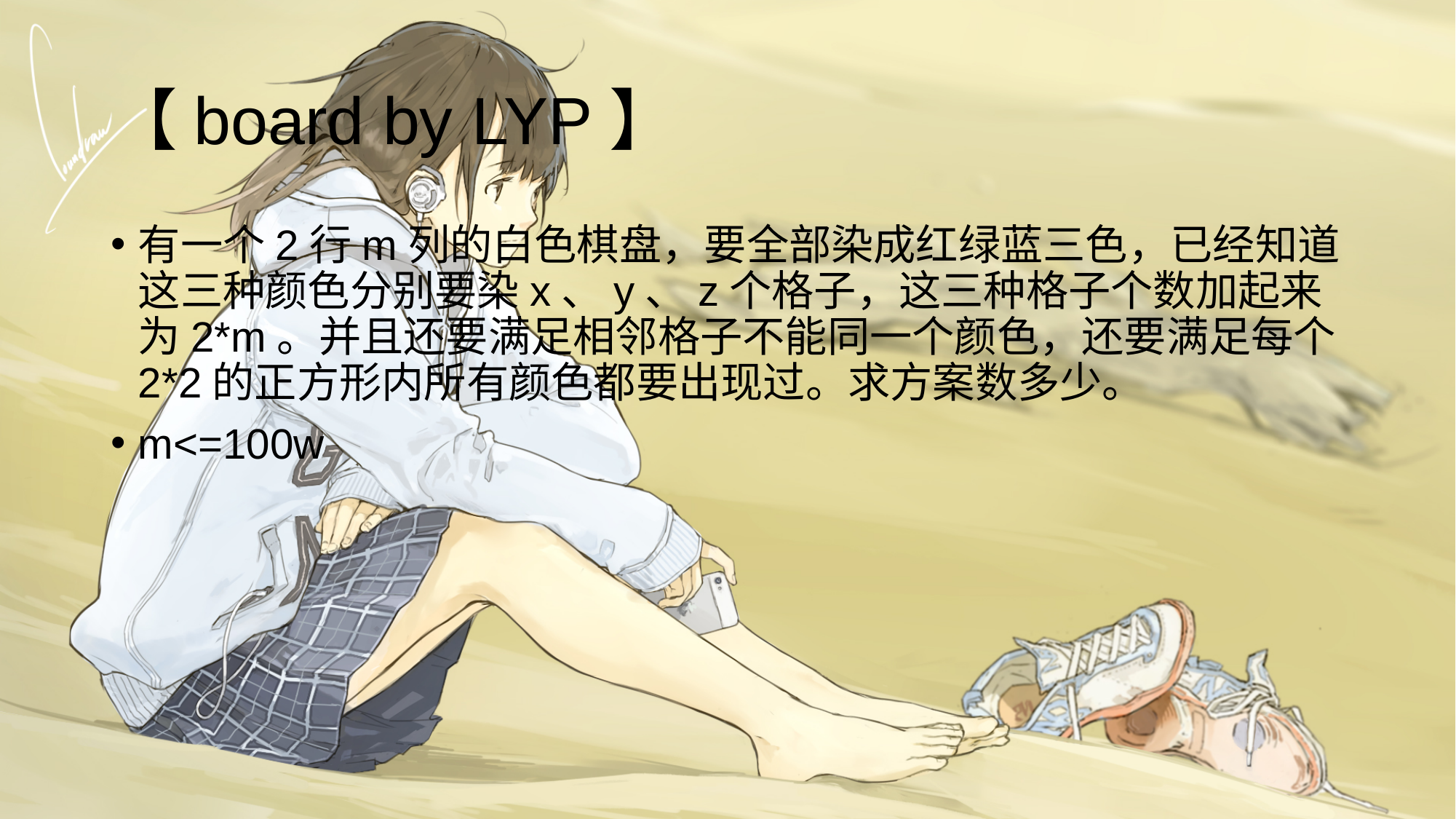

# 【board by LYP】
有一个2行m列的白色棋盘，要全部染成红绿蓝三色，已经知道这三种颜色分别要染x、y、z个格子，这三种格子个数加起来为2*m。并且还要满足相邻格子不能同一个颜色，还要满足每个2*2的正方形内所有颜色都要出现过。求方案数多少。
m<=100w